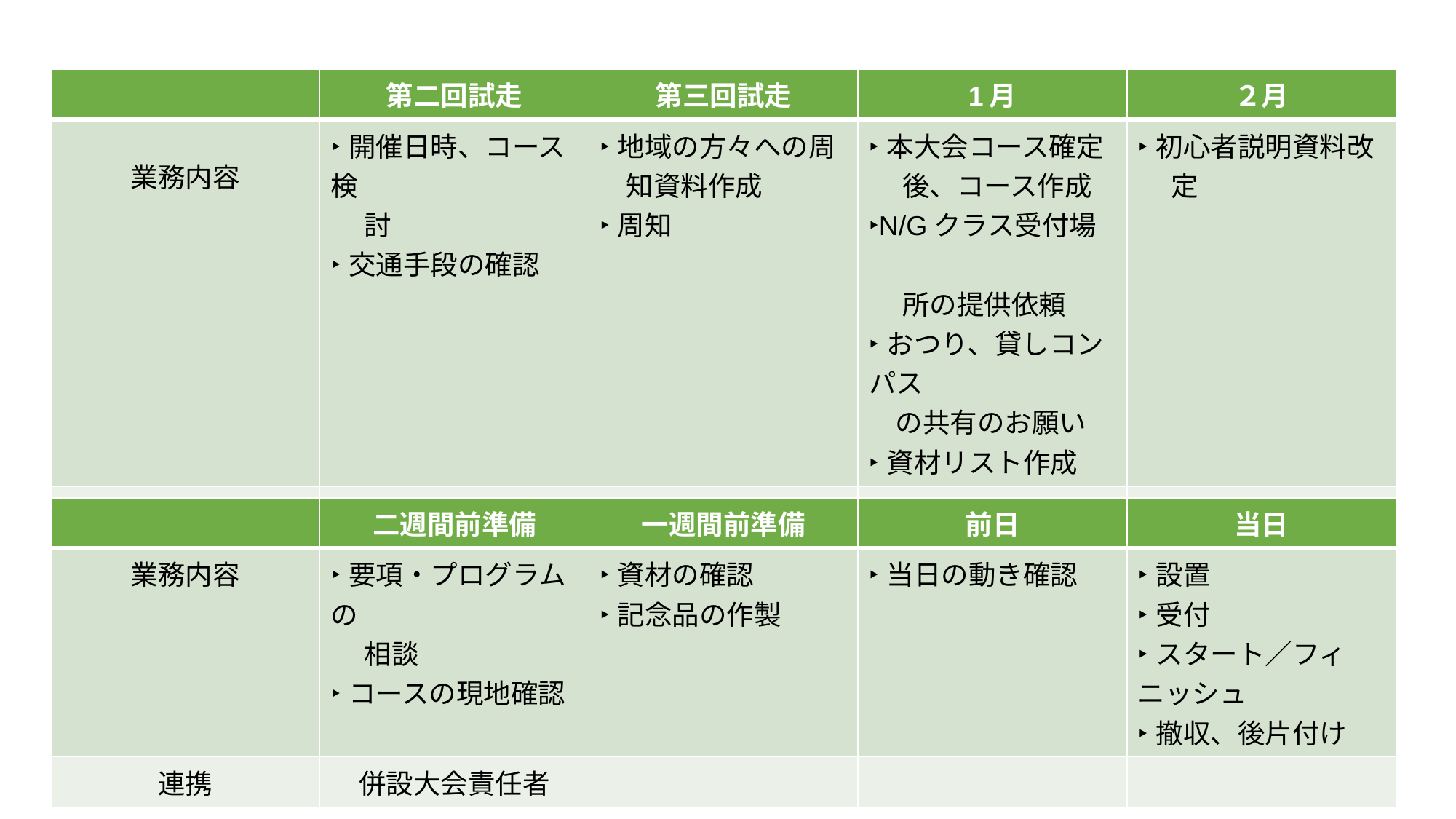

|  | 第二回試走 | 第三回試走 | 1月 | ２月 |
| --- | --- | --- | --- | --- |
| 業務内容 | ‣開催日時、コース検 　 討 ‣交通手段の確認 | ‣地域の方々への周 知資料作成 ‣周知 | ‣本大会コース確定 　 後、コース作成 ‣N/Gクラス受付場　　 　 所の提供依頼 ‣おつり、貸しコンパス の共有のお願い ‣資材リスト作成 | ‣初心者説明資料改 　 定 |
| 連携 | 競責 会場 | 渉外 | 競責 併設大会責任者 受付 資材 |  |
|  | 二週間前準備 | 一週間前準備 | 前日 | 当日 |
| --- | --- | --- | --- | --- |
| 業務内容 | ‣要項・プログラムの 　 相談 ‣コースの現地確認 | ‣資材の確認 ‣記念品の作製 | ‣当日の動き確認 | ‣設置 ‣受付 ‣スタート／フィニッシュ ‣撤収、後片付け |
| 連携 | 併設大会責任者 |  |  |  |